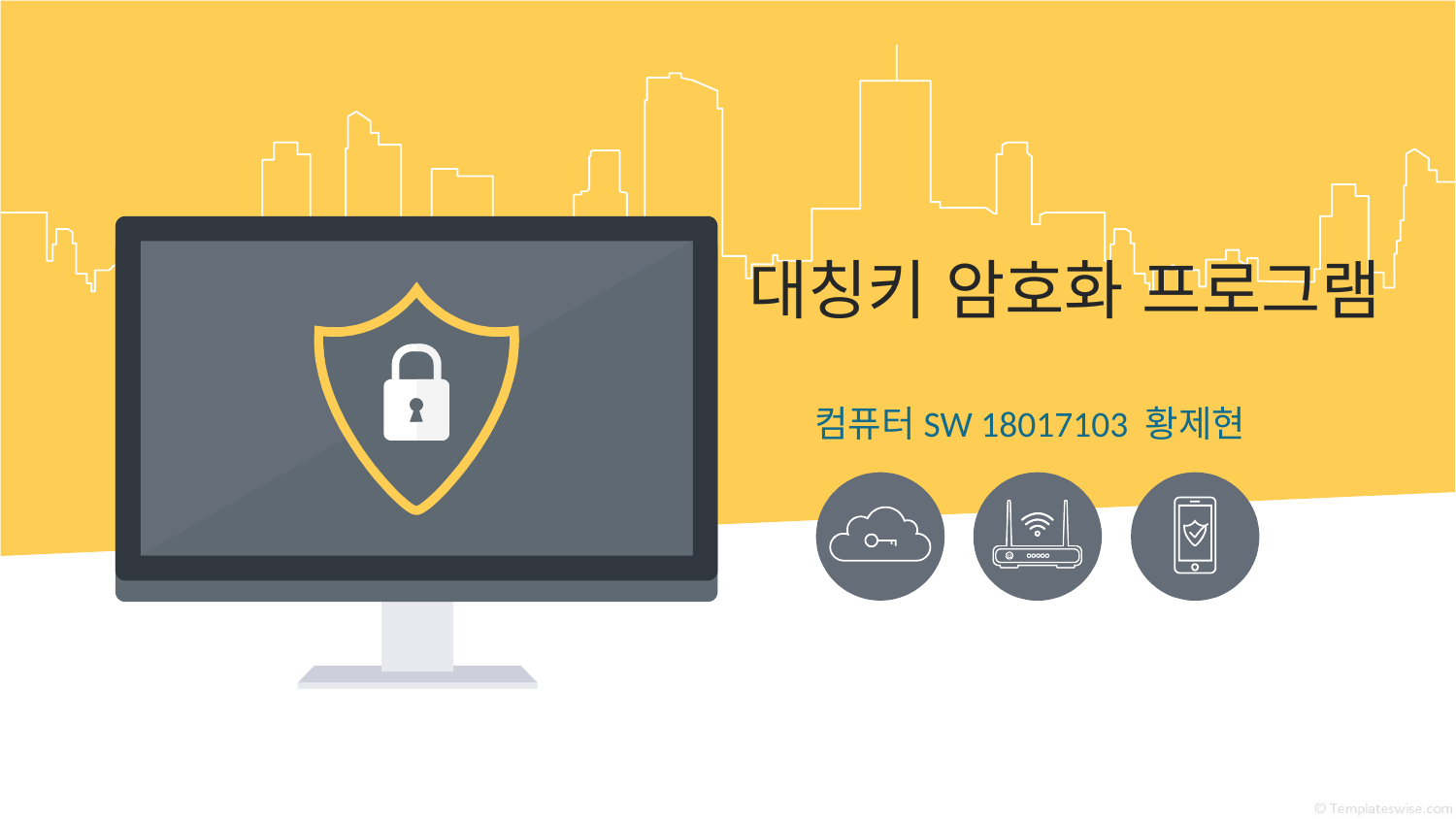

© Templateswise.com
# 대칭키 암호화 프로그램
컴퓨터SW 18017103 황제현